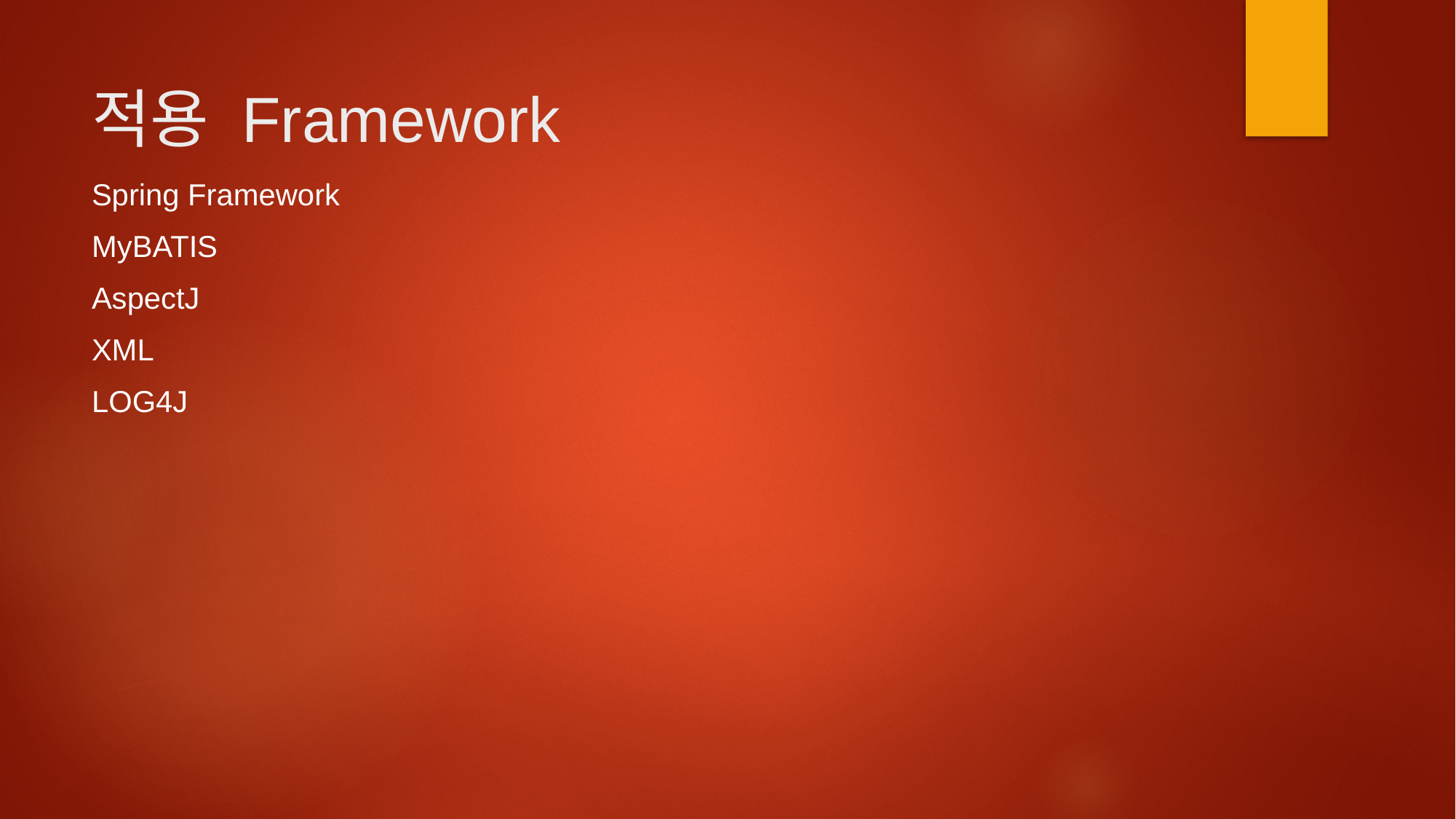

# 적용 Framework
Spring Framework
MyBATIS
AspectJ
XML
LOG4J